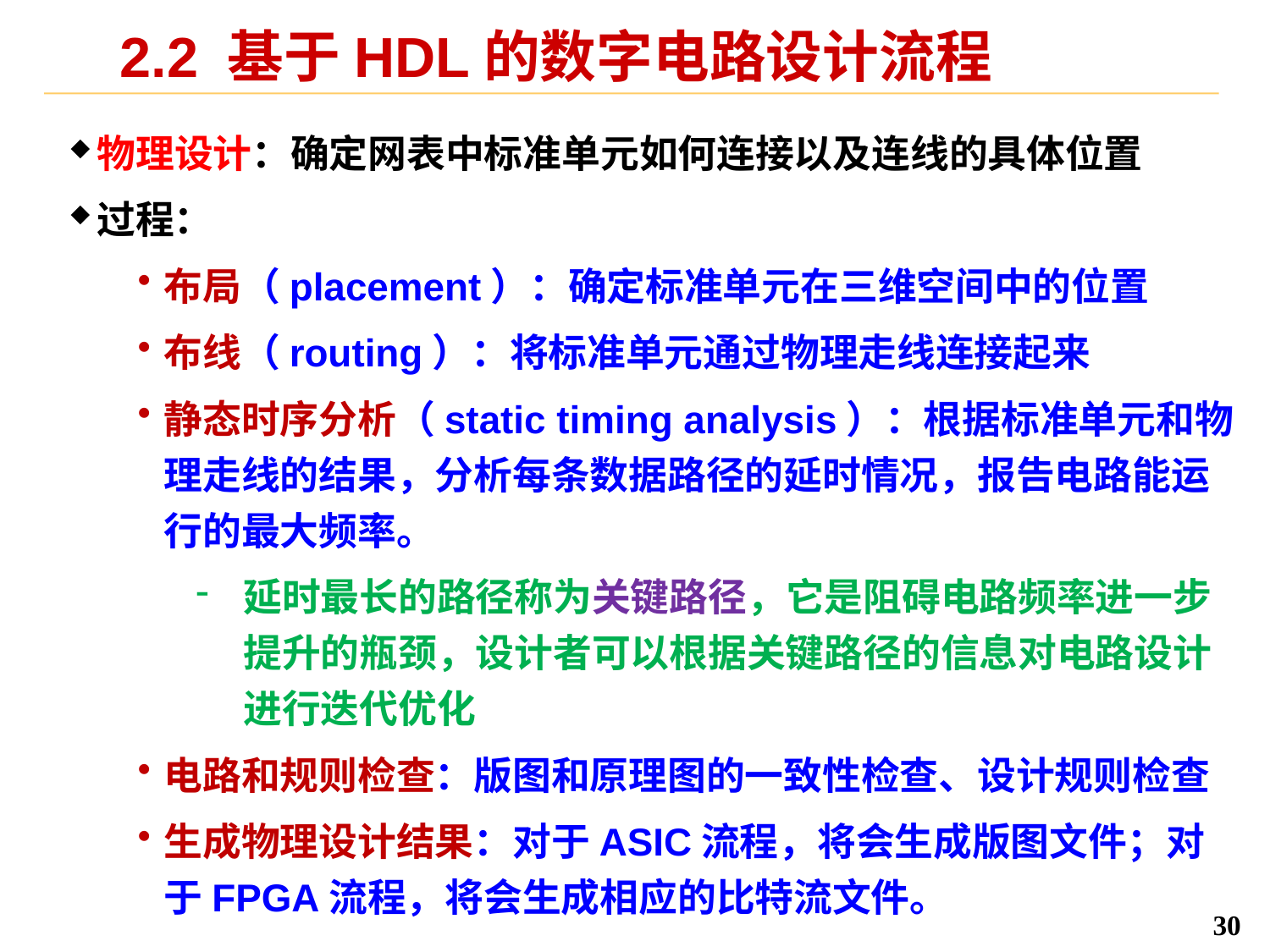

# 2.2 基于HDL的数字电路设计流程
物理设计：确定网表中标准单元如何连接以及连线的具体位置
过程：
布局（placement）：确定标准单元在三维空间中的位置
布线（routing）：将标准单元通过物理走线连接起来
静态时序分析（static timing analysis）：根据标准单元和物理走线的结果，分析每条数据路径的延时情况，报告电路能运行的最大频率。
延时最长的路径称为关键路径，它是阻碍电路频率进一步提升的瓶颈，设计者可以根据关键路径的信息对电路设计进行迭代优化
电路和规则检查：版图和原理图的一致性检查、设计规则检查
生成物理设计结果：对于ASIC流程，将会生成版图文件；对于FPGA流程，将会生成相应的比特流文件。
30